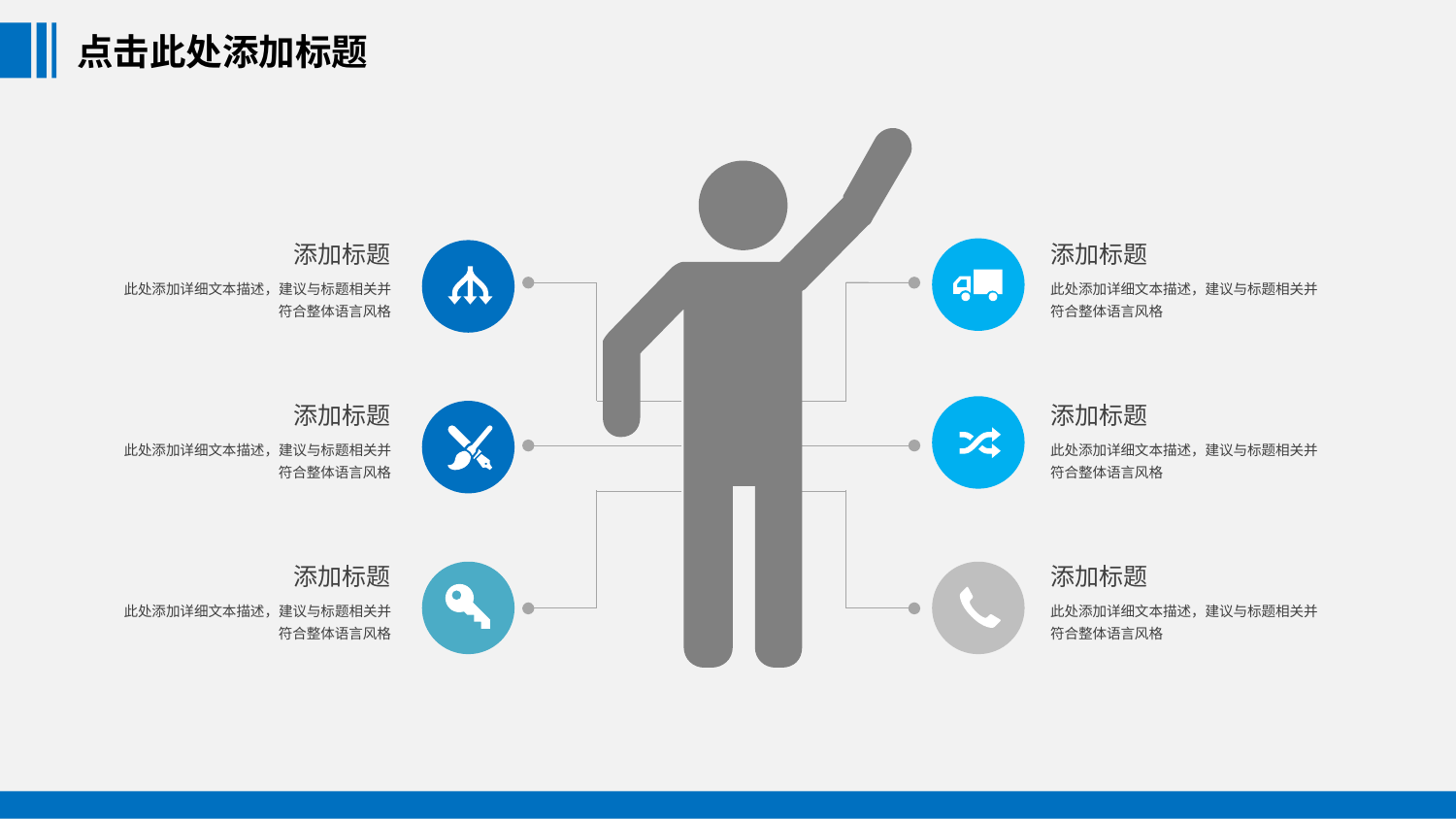

点击此处添加标题

添加标题

此处添加详细文本描述，建议与标题相关并符合整体语言风格

添加标题

此处添加详细文本描述，建议与标题相关并符合整体语言风格

添加标题

此处添加详细文本描述，建议与标题相关并符合整体语言风格

添加标题

此处添加详细文本描述，建议与标题相关并符合整体语言风格

添加标题

此处添加详细文本描述，建议与标题相关并符合整体语言风格

添加标题

此处添加详细文本描述，建议与标题相关并符合整体语言风格